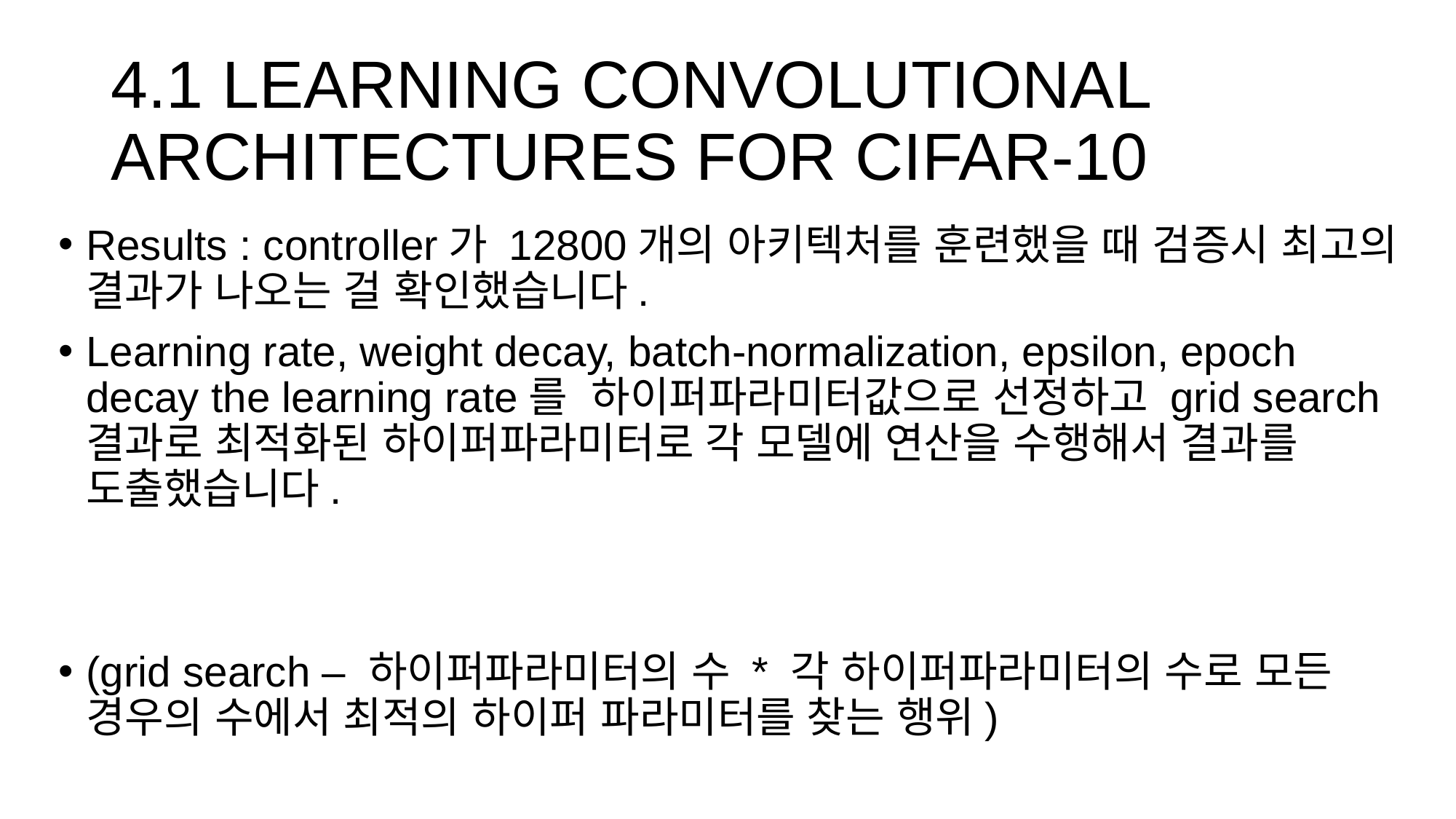

# 4.1 LEARNING CONVOLUTIONAL ARCHITECTURES FOR CIFAR-10
Results : controller가 12800개의 아키텍처를 훈련했을 때 검증시 최고의 결과가 나오는 걸 확인했습니다.
Learning rate, weight decay, batch-normalization, epsilon, epoch decay the learning rate를  하이퍼파라미터값으로 선정하고 grid search 결과로 최적화된 하이퍼파라미터로 각 모델에 연산을 수행해서 결과를 도출했습니다.

(grid search – 하이퍼파라미터의 수 * 각 하이퍼파라미터의 수로 모든 경우의 수에서 최적의 하이퍼 파라미터를 찾는 행위)